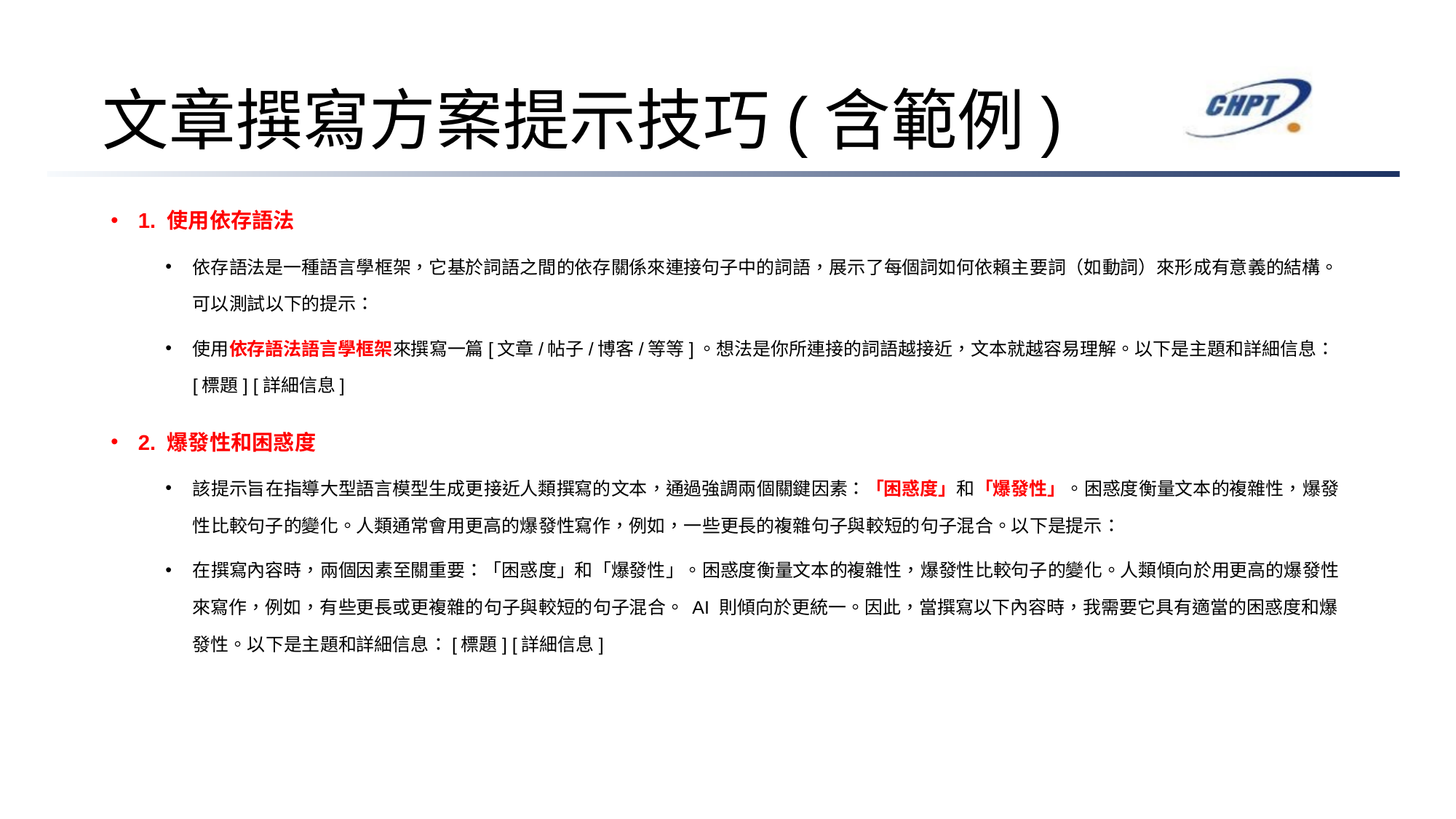

# 文章撰寫方案提示技巧(含範例)
1. 使用依存語法
依存語法是一種語言學框架，它基於詞語之間的依存關係來連接句子中的詞語，展示了每個詞如何依賴主要詞（如動詞）來形成有意義的結構。可以測試以下的提示：
使用依存語法語言學框架來撰寫一篇[文章/帖子/博客/等等]。想法是你所連接的詞語越接近，文本就越容易理解。以下是主題和詳細信息：[標題] [詳細信息]
2. 爆發性和困惑度
該提示旨在指導大型語言模型生成更接近人類撰寫的文本，通過強調兩個關鍵因素：「困惑度」和「爆發性」。困惑度衡量文本的複雜性，爆發性比較句子的變化。人類通常會用更高的爆發性寫作，例如，一些更長的複雜句子與較短的句子混合。以下是提示：
在撰寫內容時，兩個因素至關重要：「困惑度」和「爆發性」。困惑度衡量文本的複雜性，爆發性比較句子的變化。人類傾向於用更高的爆發性來寫作，例如，有些更長或更複雜的句子與較短的句子混合。 AI 則傾向於更統一。因此，當撰寫以下內容時，我需要它具有適當的困惑度和爆發性。以下是主題和詳細信息：[標題] [詳細信息]